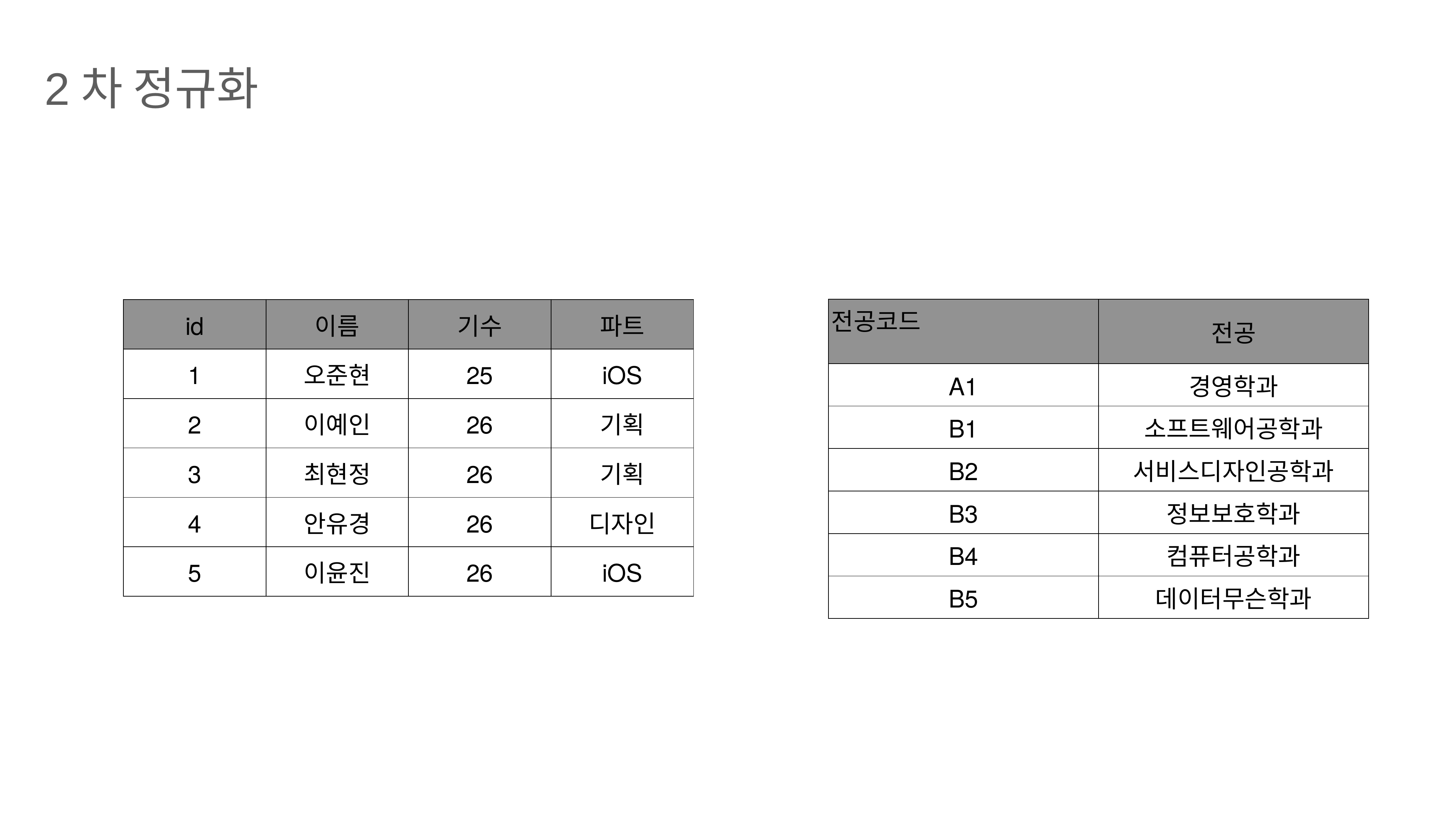

2차 정규화
| 전공코드 | 전공 |
| --- | --- |
| A1 | 경영학과 |
| B1 | 소프트웨어공학과 |
| B2 | 서비스디자인공학과 |
| B3 | 정보보호학과 |
| B4 | 컴퓨터공학과 |
| B5 | 데이터무슨학과 |
| id | 이름 | 기수 | 파트 |
| --- | --- | --- | --- |
| 1 | 오준현 | 25 | iOS |
| 2 | 이예인 | 26 | 기획 |
| 3 | 최현정 | 26 | 기획 |
| 4 | 안유경 | 26 | 디자인 |
| 5 | 이윤진 | 26 | iOS |